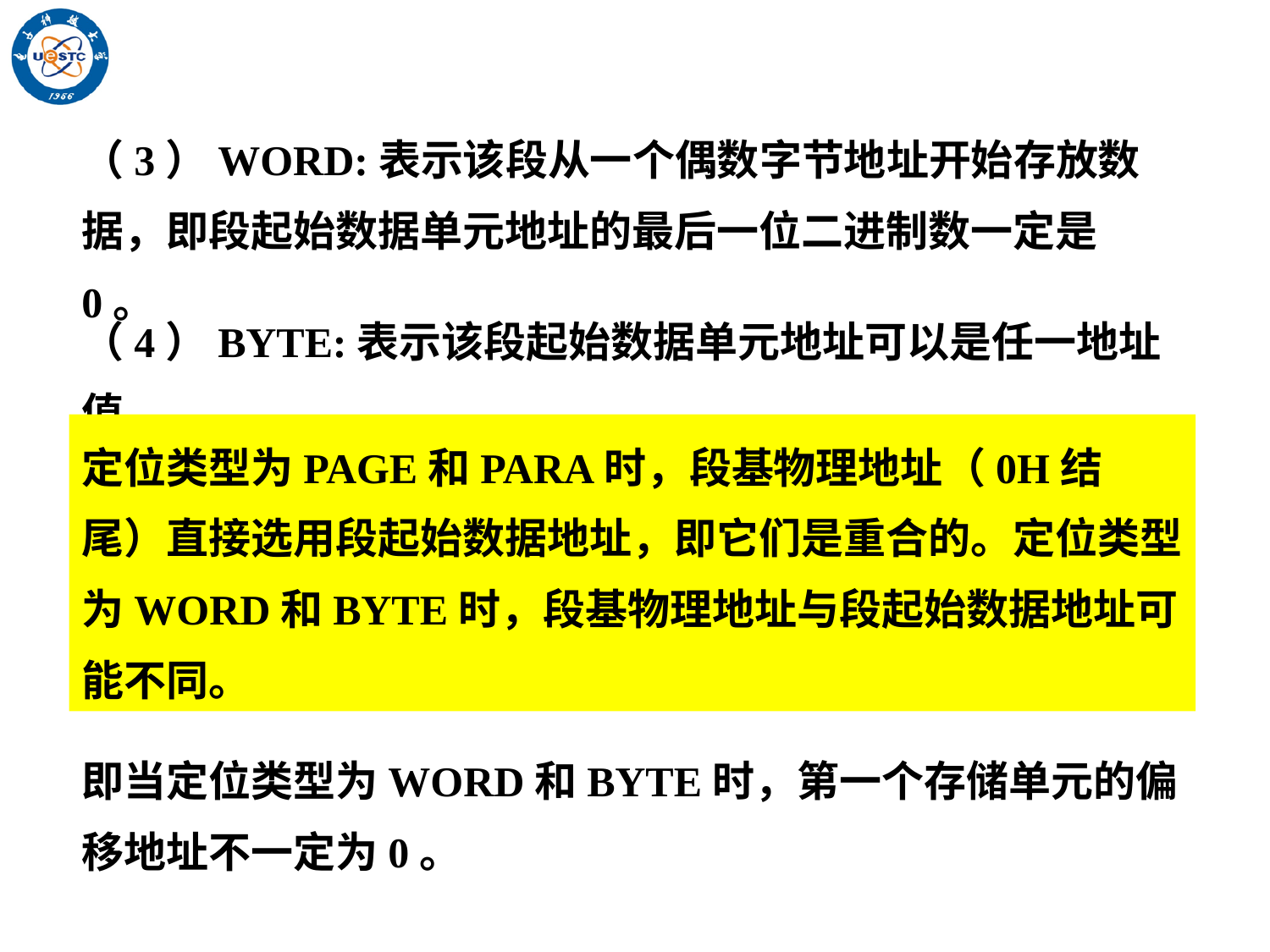

（3）WORD:表示该段从一个偶数字节地址开始存放数据，即段起始数据单元地址的最后一位二进制数一定是0。
（4）BYTE:表示该段起始数据单元地址可以是任一地址值。
定位类型为PAGE和PARA时，段基物理地址（0H结尾）直接选用段起始数据地址，即它们是重合的。定位类型为WORD和BYTE时，段基物理地址与段起始数据地址可能不同。
即当定位类型为WORD和BYTE时，第一个存储单元的偏移地址不一定为0。